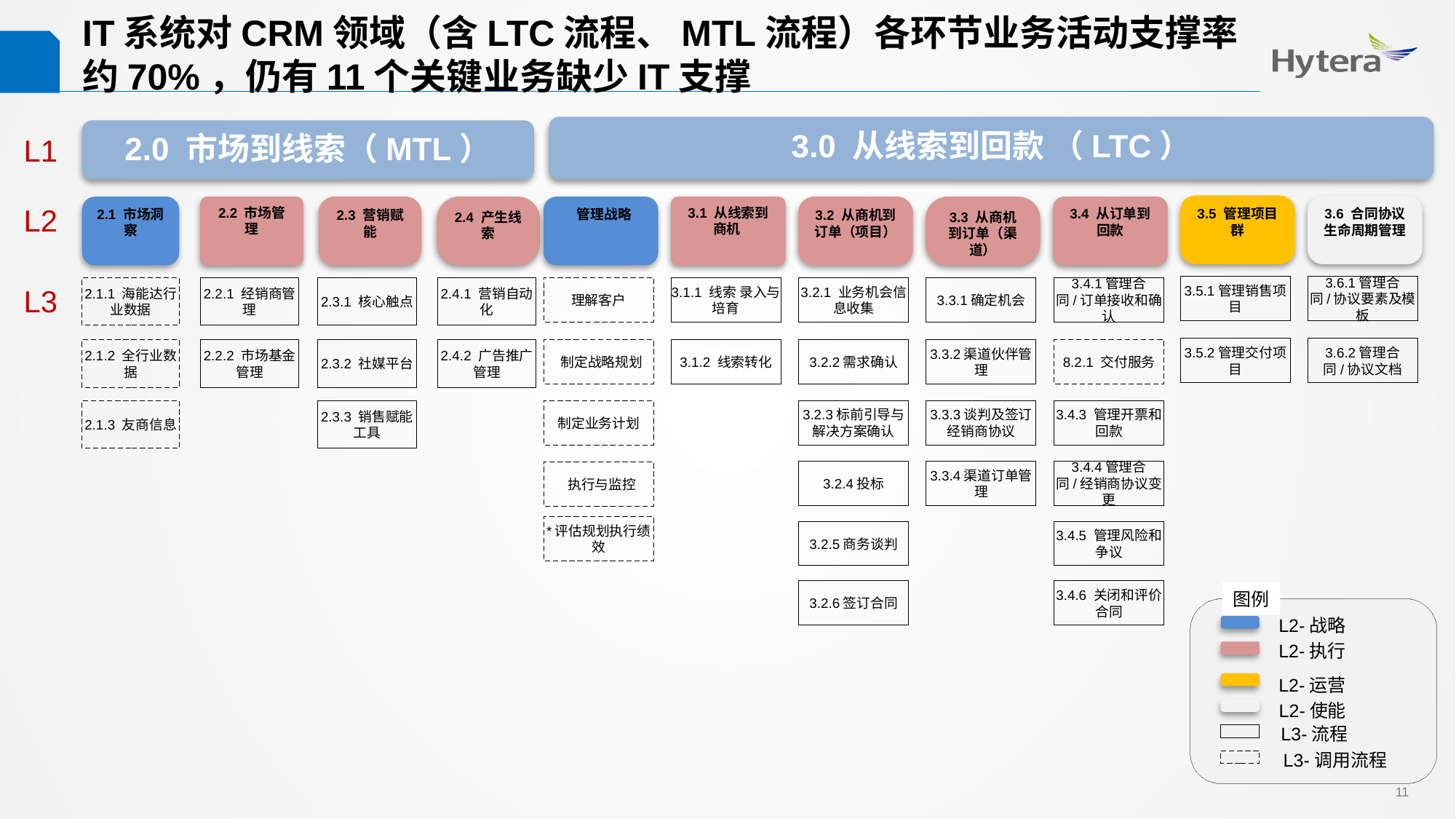

IT系统对CRM领域（含LTC流程、MTL流程）各环节业务活动支撑率约70%，仍有11个关键业务缺少IT支撑
3.0 从线索到回款 （LTC）
2.0 市场到线索（MTL）
L1
3.5 管理项目群
3.6 合同协议生命周期管理
L2
2.1 市场洞察
2.2 市场管理
2.3 营销赋能
2.4 产生线索
 管理战略
3.1 从线索到商机
3.2 从商机到订单（项目）
3.3 从商机到订单（渠道）
3.4 从订单到回款
3.5.1管理销售项目
3.6.1管理合同/协议要素及模板
L3
2.1.1 海能达行业数据
2.2.1 经销商管理
2.3.1 核心触点
2.4.1 营销自动化
理解客户
3.1.1 线索 录入与培育
3.2.1 业务机会信息收集
3.3.1确定机会
3.4.1管理合同/订单接收和确认
3.5.2管理交付项目
3.6.2管理合同/协议文档
2.1.2 全行业数据
2.2.2 市场基金管理
2.3.2 社媒平台
2.4.2 广告推广管理
 制定战略规划
3.1.2 线索转化
3.2.2需求确认
3.3.2渠道伙伴管理
8.2.1 交付服务
2.1.3 友商信息
2.3.3 销售赋能工具
制定业务计划
3.2.3标前引导与解决方案确认
3.3.3谈判及签订经销商协议
3.4.3 管理开票和回款
3.2.4投标
3.3.4渠道订单管理
3.4.4管理合同/经销商协议变更
 执行与监控
*评估规划执行绩效
3.2.5商务谈判
3.4.5 管理风险和争议
3.2.6签订合同
3.4.6 关闭和评价合同
图例

L2-战略

L2-执行

L2-运营

L2-使能

L3-流程

L3-调用流程